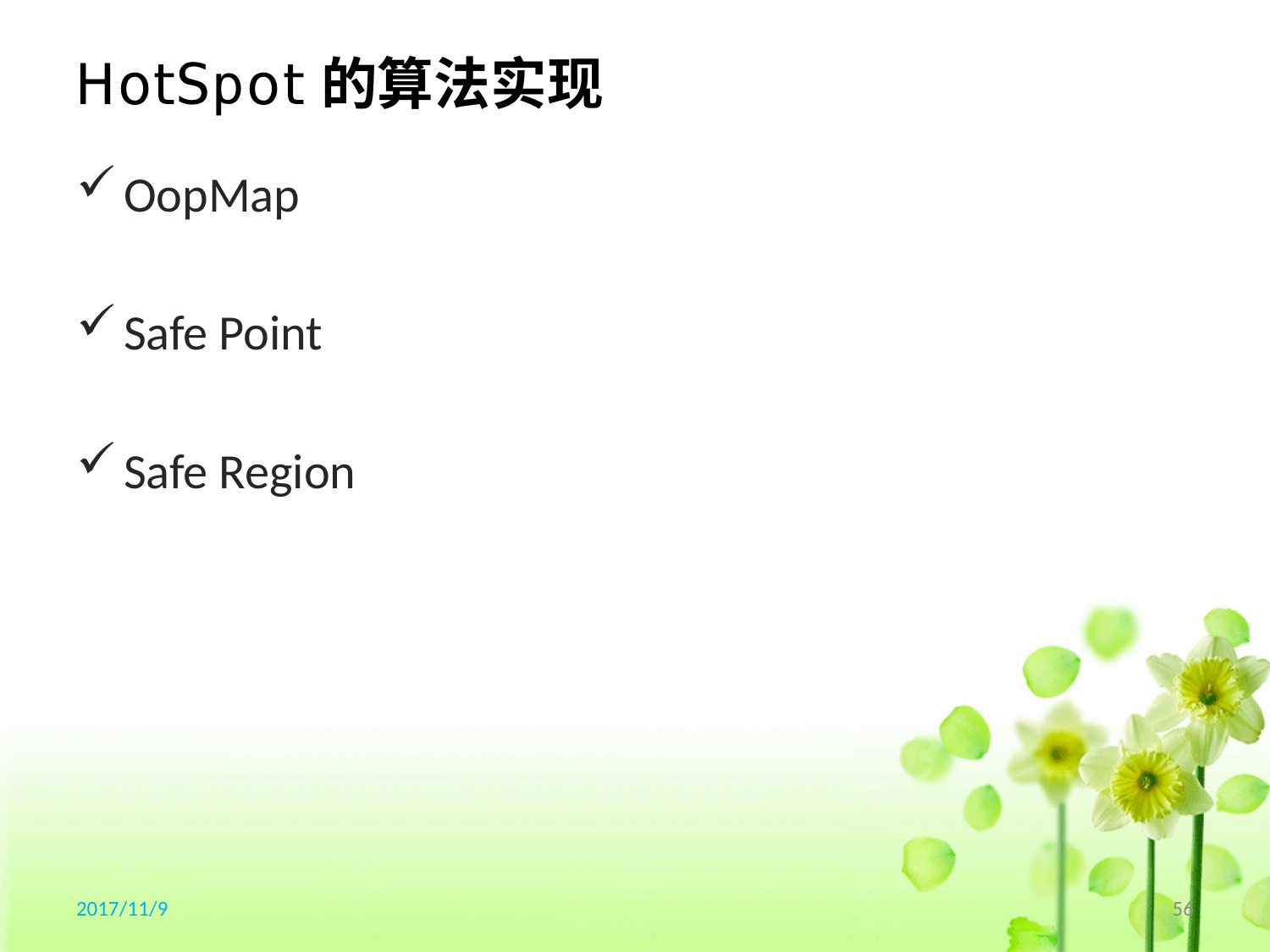

# HotSpot的算法实现
OopMap

Safe Point

Safe Region
2017/11/9
56